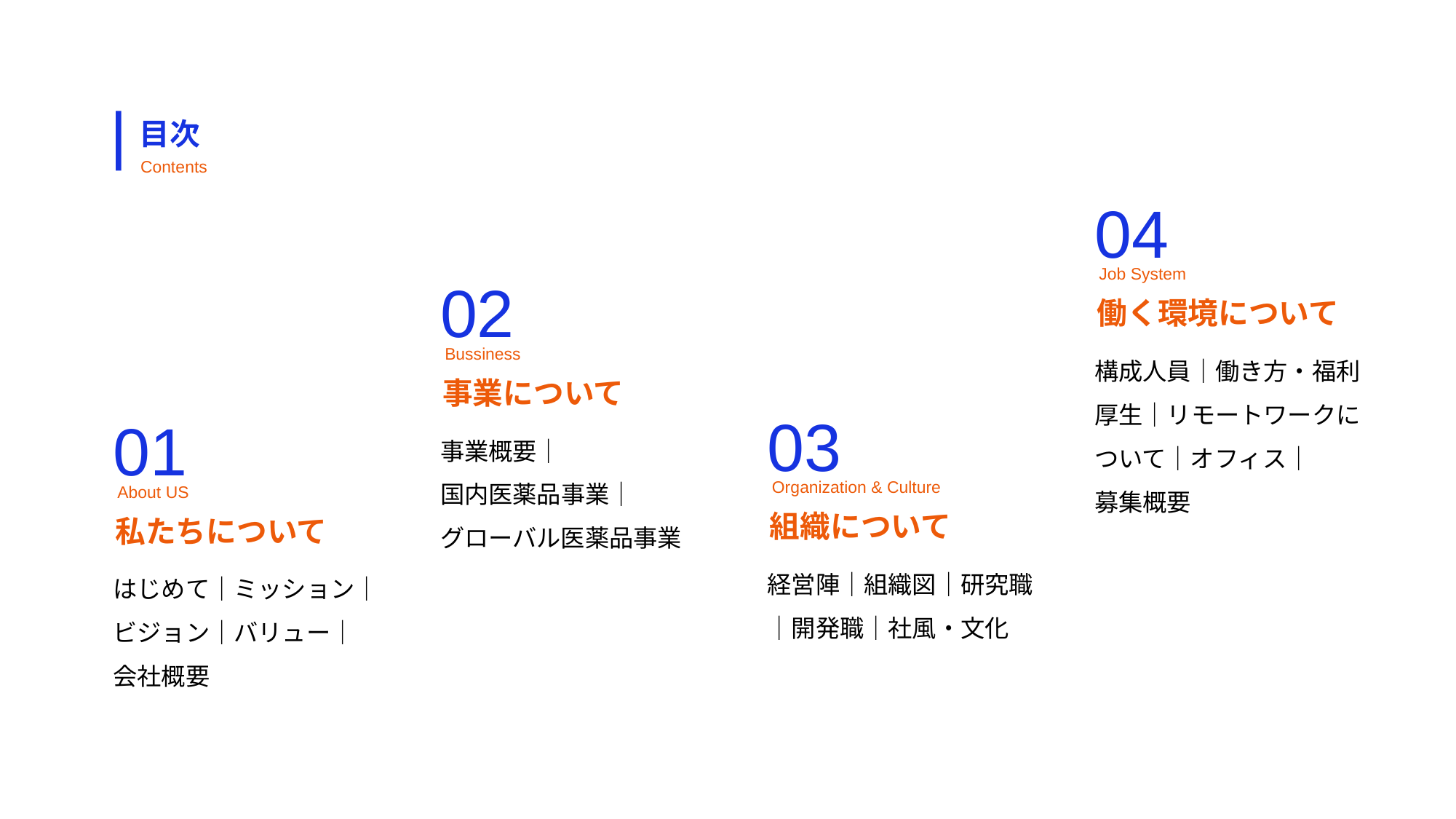

目次

Contents
04
Job System
働く環境について
構成人員｜働き方・福利厚生｜リモートワークについて｜オフィス｜
募集概要
02
Bussiness
事業について
事業概要｜
国内医薬品事業｜
グローバル医薬品事業
03
Organization & Culture
組織について
経営陣｜組織図｜研究職｜開発職｜社風・文化
01
About US
私たちについて
はじめて｜ミッション｜ビジョン｜バリュー｜
会社概要